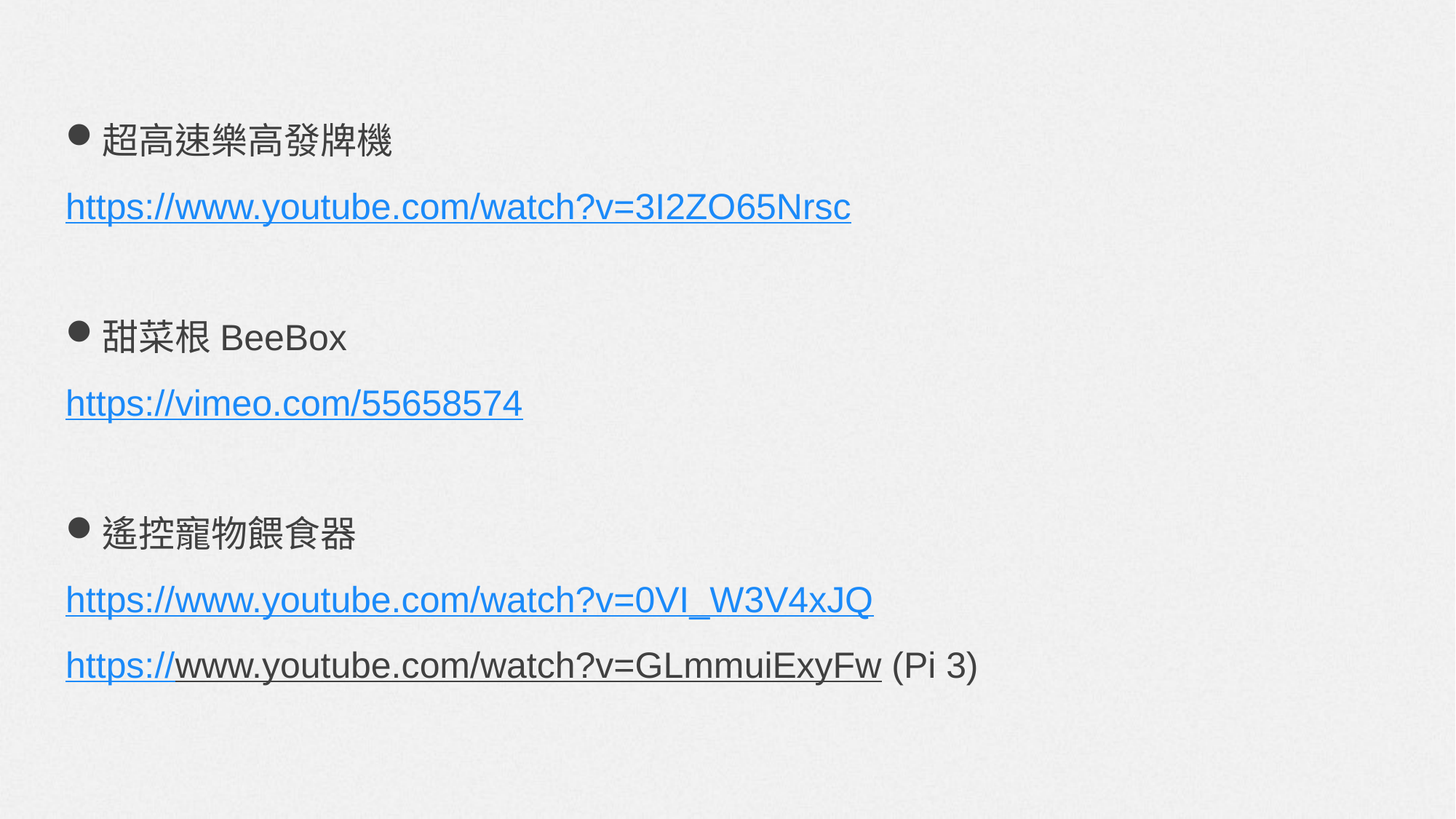

超高速樂高發牌機
https://www.youtube.com/watch?v=3I2ZO65Nrsc

甜菜根BeeBox
https://vimeo.com/55658574

遙控寵物餵食器
https://www.youtube.com/watch?v=0VI_W3V4xJQ
https://www.youtube.com/watch?v=GLmmuiExyFw (Pi 3)